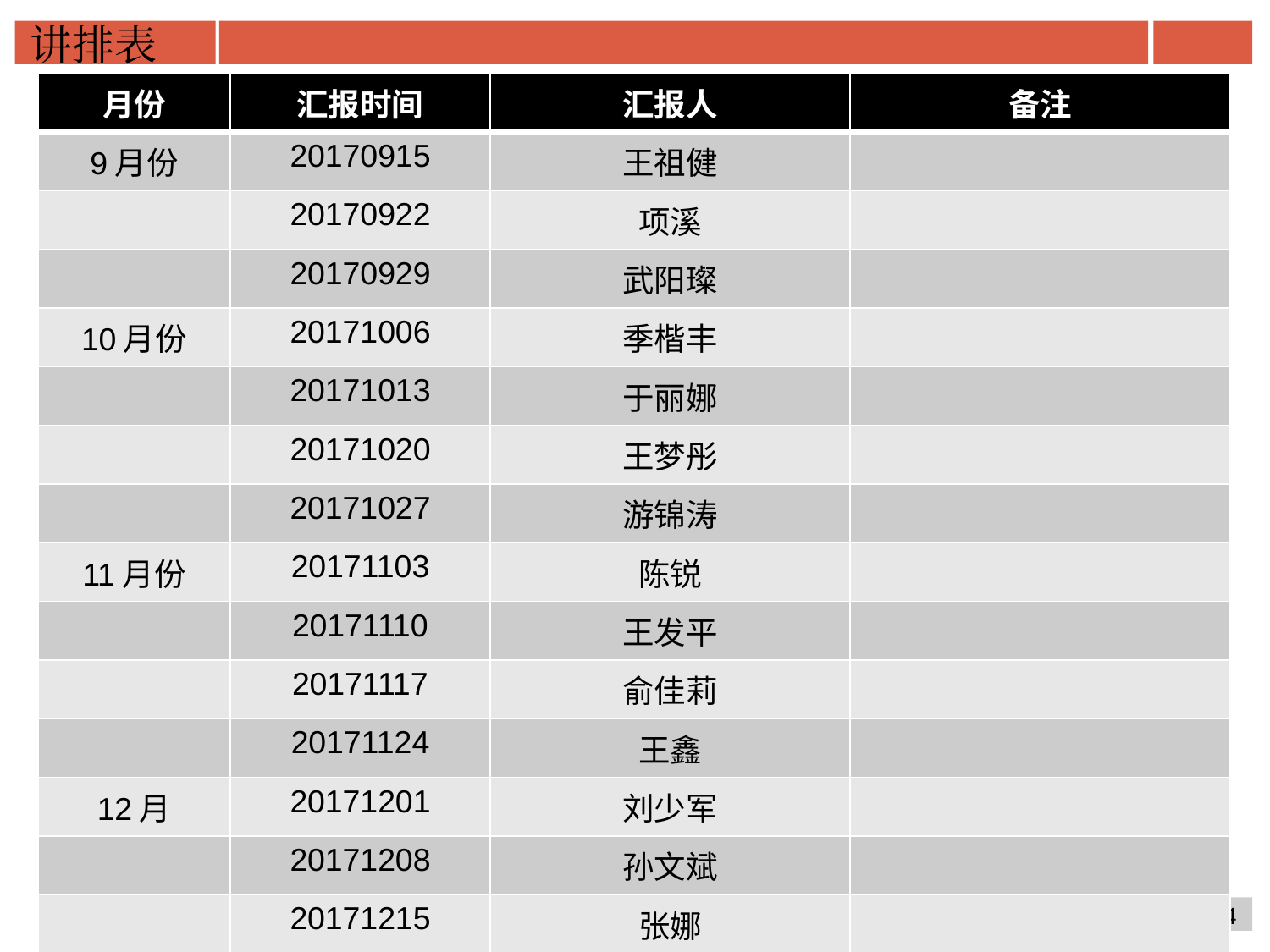

讲排表

| 月份 | 汇报时间 | 汇报人 | 备注 |
| --- | --- | --- | --- |
| 9月份 | 20170915 | 王祖健 |  |
|  | 20170922 | 项溪 |  |
|  | 20170929 | 武阳璨 |  |
| 10月份 | 20171006 | 季楷丰 |  |
|  | 20171013 | 于丽娜 |  |
|  | 20171020 | 王梦彤 |  |
|  | 20171027 | 游锦涛 |  |
| 11月份 | 20171103 | 陈锐 |  |
|  | 20171110 | 王发平 |  |
|  | 20171117 | 俞佳莉 |  |
|  | 20171124 | 王鑫 |  |
| 12月 | 20171201 | 刘少军 |  |
|  | 20171208 | 孙文斌 |  |
|  | 20171215 | 张娜 |  |
|  | 20171229 |  |  |

4